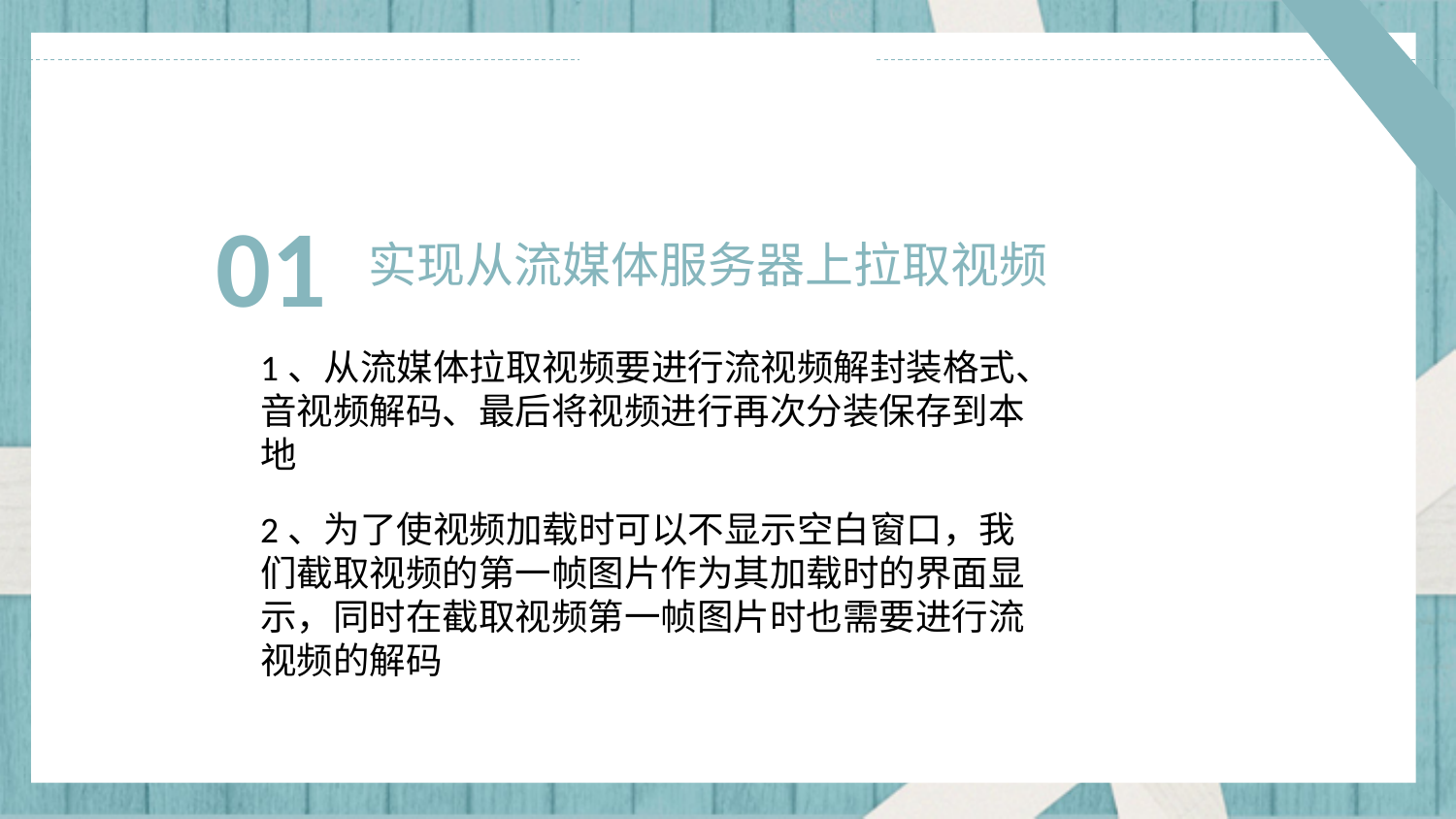

01
实现从流媒体服务器上拉取视频
1、从流媒体拉取视频要进行流视频解封装格式、音视频解码、最后将视频进行再次分装保存到本地
2、为了使视频加载时可以不显示空白窗口，我们截取视频的第一帧图片作为其加载时的界面显示，同时在截取视频第一帧图片时也需要进行流视频的解码